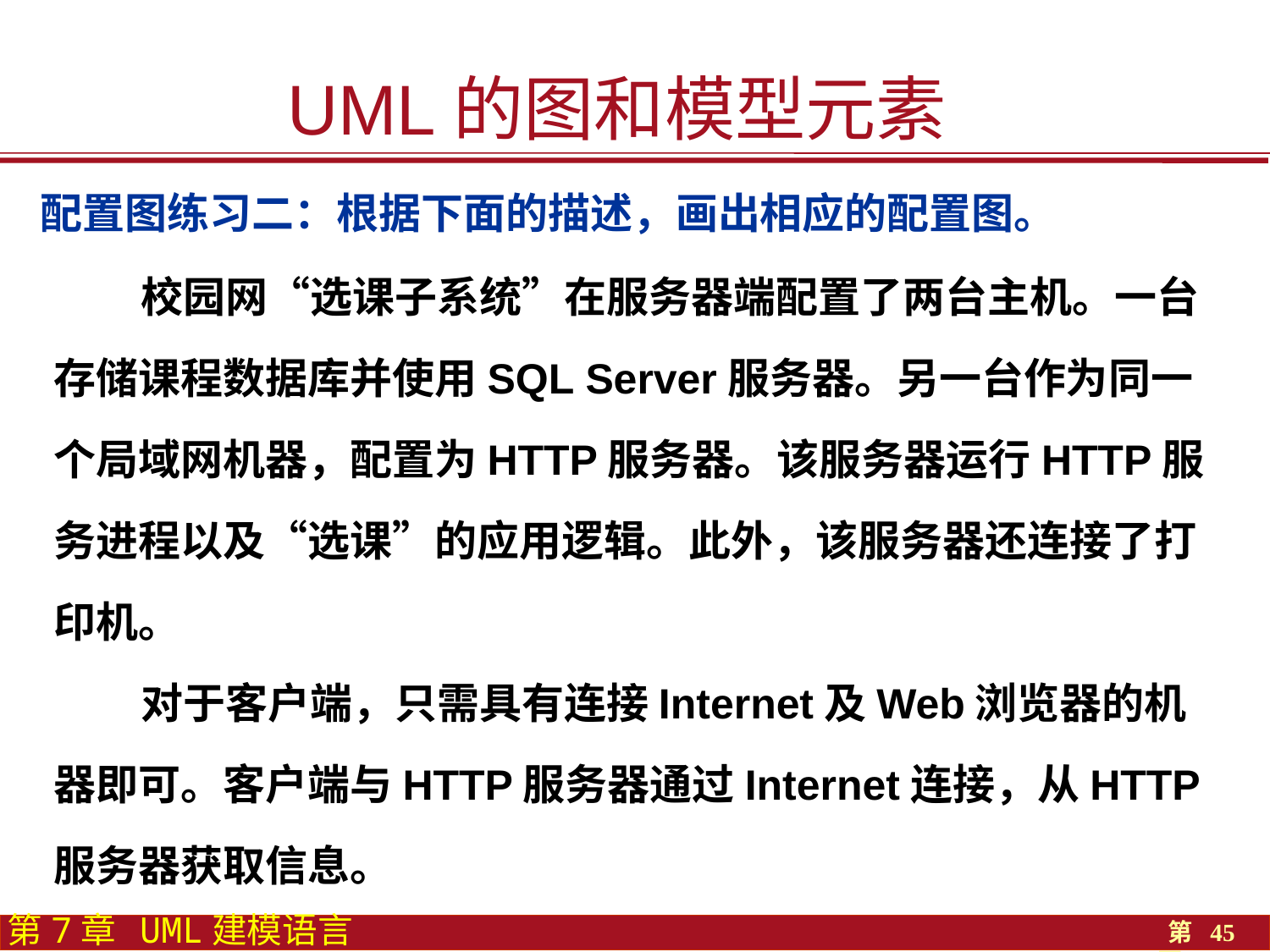

UML的图和模型元素
配置图练习二：根据下面的描述，画出相应的配置图。
    校园网“选课子系统”在服务器端配置了两台主机。一台存储课程数据库并使用SQL Server服务器。另一台作为同一个局域网机器，配置为HTTP服务器。该服务器运行HTTP服务进程以及“选课”的应用逻辑。此外，该服务器还连接了打印机。
    对于客户端，只需具有连接Internet及Web浏览器的机器即可。客户端与HTTP服务器通过Internet连接，从HTTP服务器获取信息。